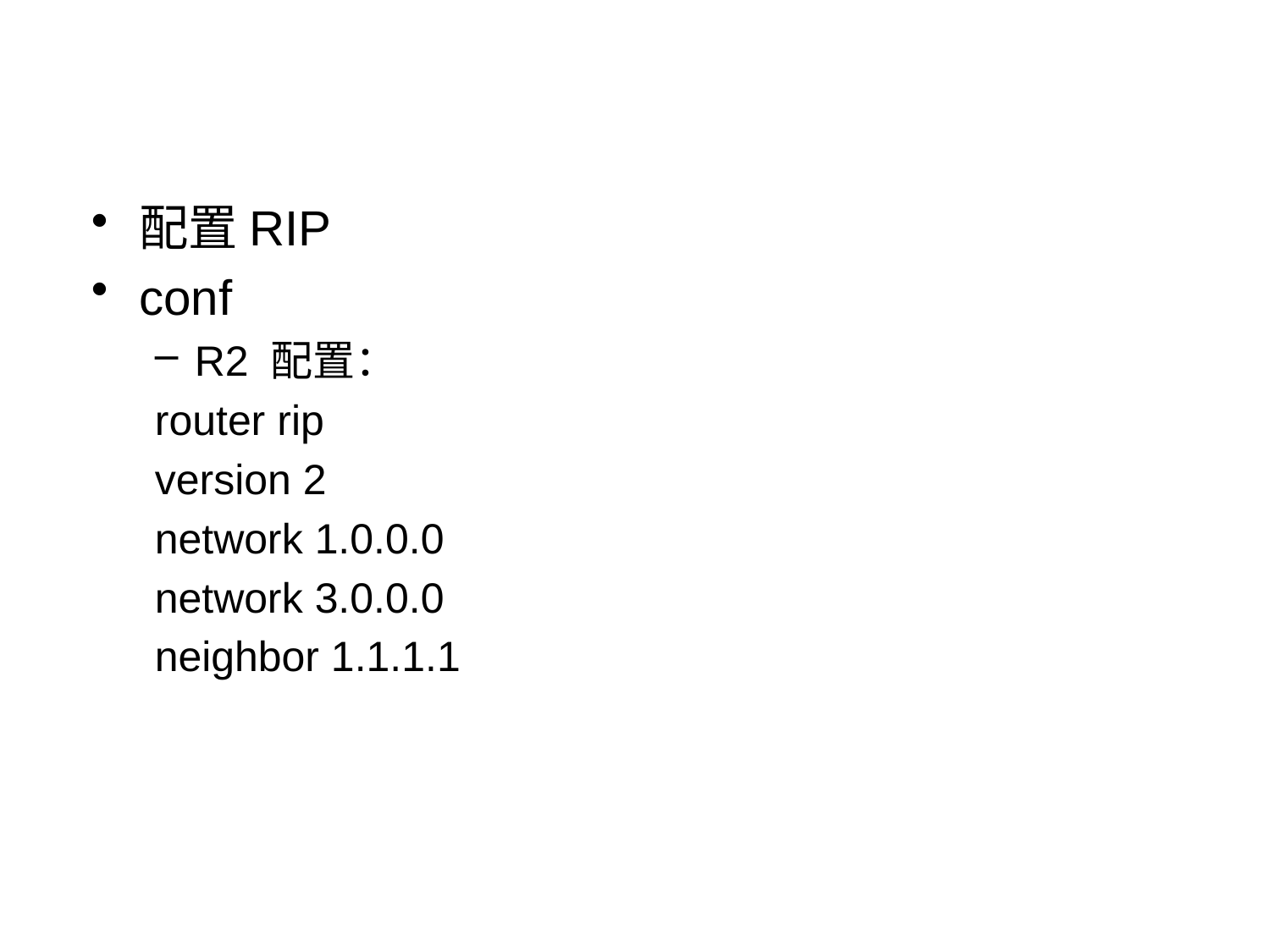

#
配置RIP
conf
R2 配置：
router rip
version 2
network 1.0.0.0
network 3.0.0.0
neighbor 1.1.1.1